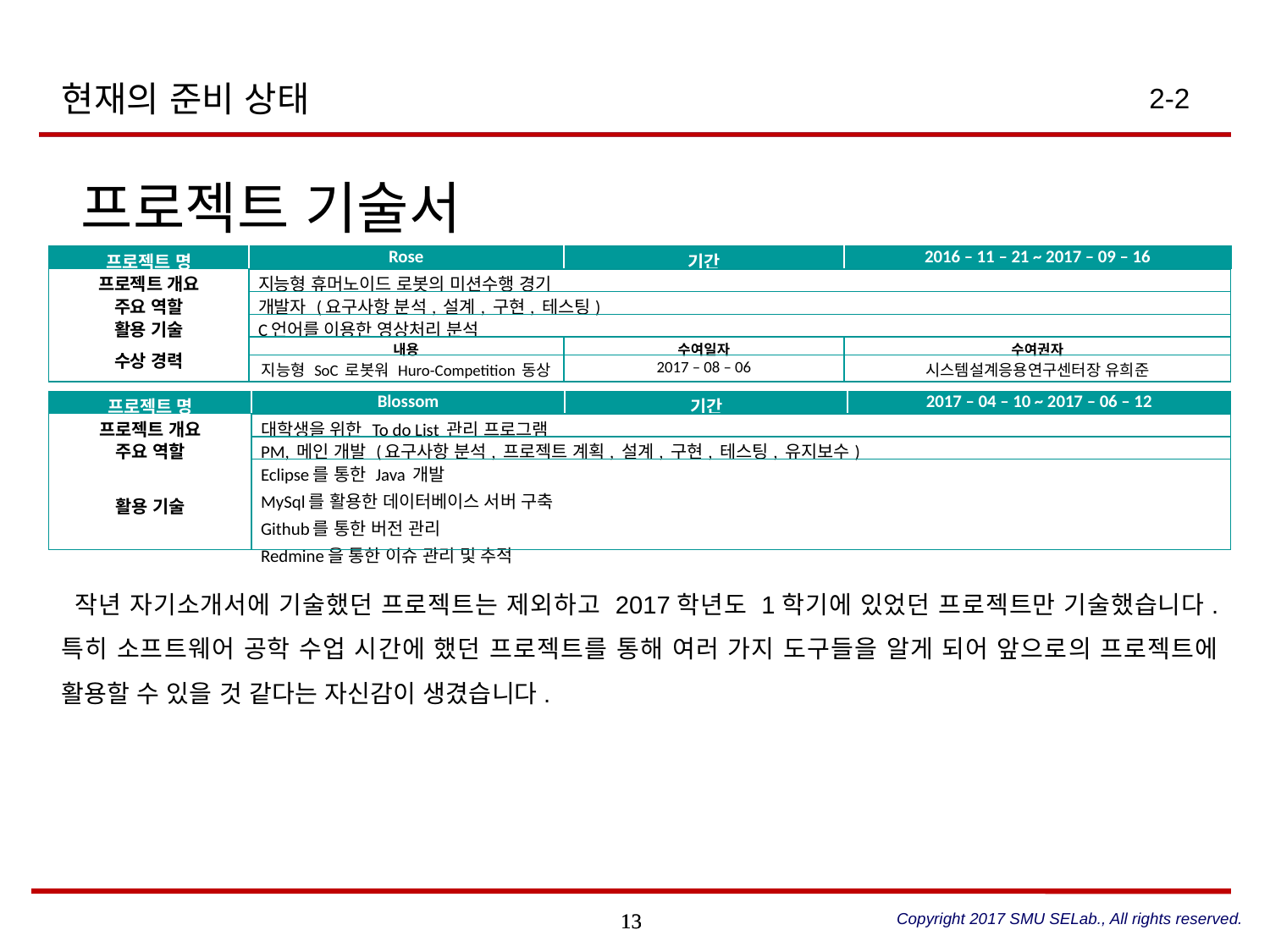

# 현재의 준비 상태
2-2
프로젝트 기술서
| 프로젝트 명 | Rose | 기간 | 2016 – 11 – 21 ~ 2017 – 09 – 16 |
| --- | --- | --- | --- |
| 프로젝트 개요 | 지능형 휴머노이드 로봇의 미션수행 경기 |  |  |
| 주요 역할 | 개발자 (요구사항 분석, 설계, 구현, 테스팅) |  |  |
| 활용 기술 | C언어를 이용한 영상처리 분석 |  |  |
| 수상 경력 | 내용 | 수여일자 | 수여권자 |
|  | 지능형 SoC 로봇워 Huro-Competition 동상 | 2017 – 08 – 06 | 시스템설계응용연구센터장 유희준 |
| 프로젝트 명 | Blossom | 기간 | 2017 – 04 – 10 ~ 2017 – 06 – 12 |
| --- | --- | --- | --- |
| 프로젝트 개요 | 대학생을 위한 To do List 관리 프로그램 |  |  |
| 주요 역할 | PM, 메인 개발 (요구사항 분석, 프로젝트 계획, 설계, 구현, 테스팅, 유지보수) |  |  |
| 활용 기술 | Eclipse를 통한 Java 개발 MySql를 활용한 데이터베이스 서버 구축 Github를 통한 버전 관리 Redmine을 통한 이슈 관리 및 추적 |  |  |
작년 자기소개서에 기술했던 프로젝트는 제외하고 2017학년도 1학기에 있었던 프로젝트만 기술했습니다. 특히 소프트웨어 공학 수업 시간에 했던 프로젝트를 통해 여러 가지 도구들을 알게 되어 앞으로의 프로젝트에 활용할 수 있을 것 같다는 자신감이 생겼습니다.
Copyright 2017 SMU SELab., All rights reserved.